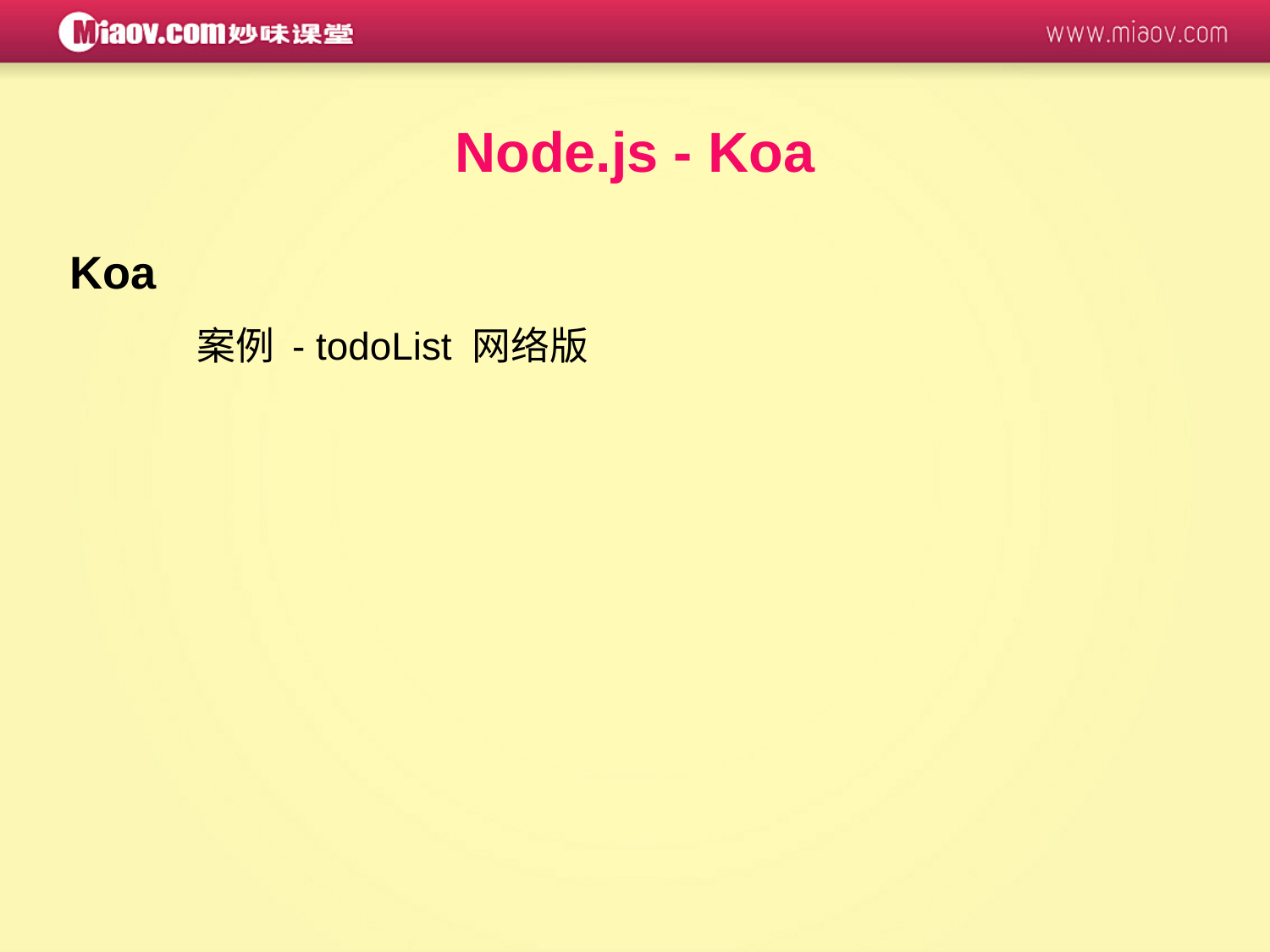

Node.js - Koa
Koa
	案例 - todoList 网络版